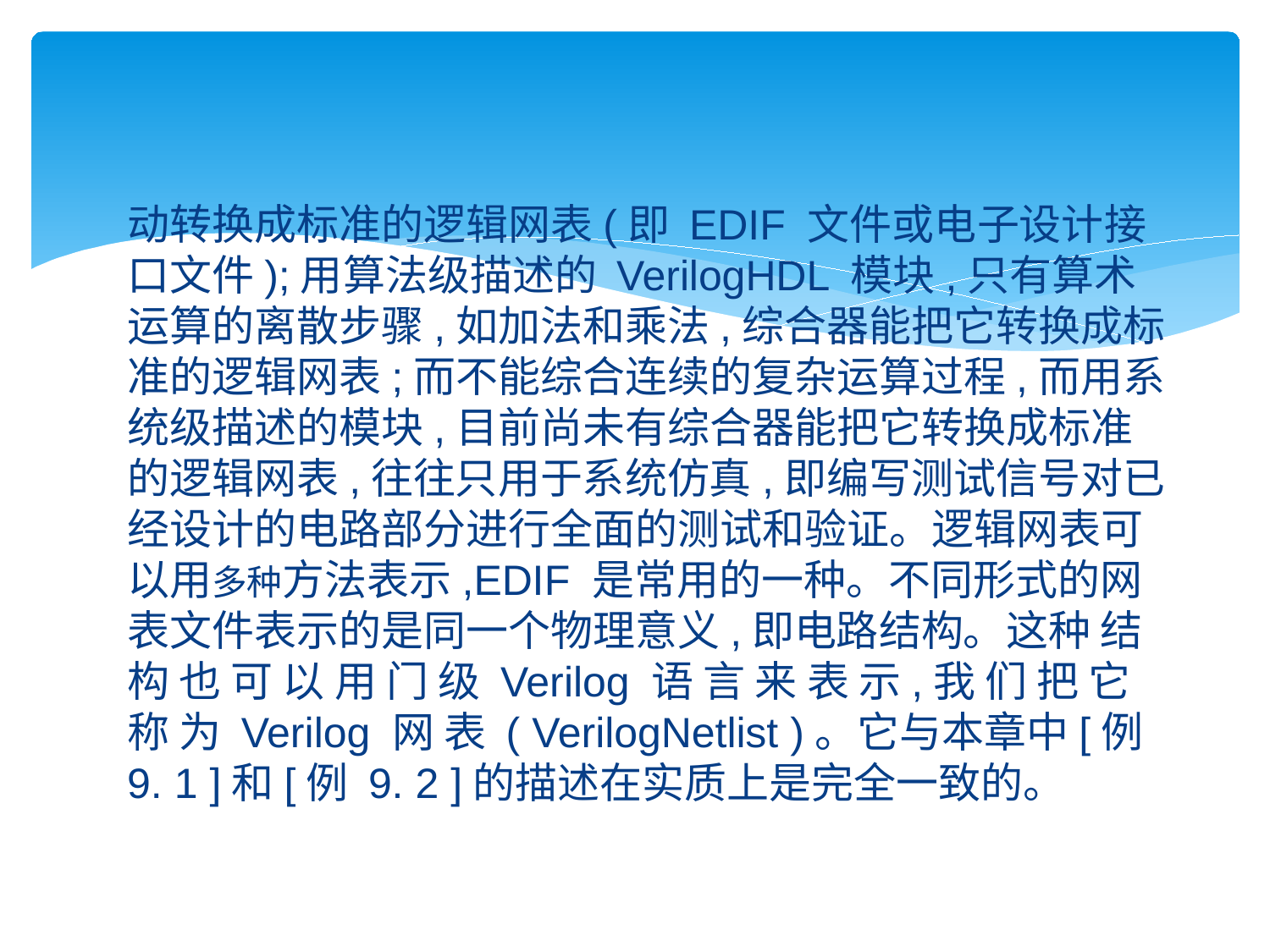

#
动转换成标准的逻辑网表(即 EDIF 文件或电子设计接口文件);用算法级描述的 VerilogHDL 模块,只有算术运算的离散步骤,如加法和乘法,综合器能把它转换成标准的逻辑网表;而不能综合连续的复杂运算过程,而用系统级描述的模块,目前尚未有综合器能把它转换成标准的逻辑网表,往往只用于系统仿真,即编写测试信号对已经设计的电路部分进行全面的测试和验证。逻辑网表可以用多种方法表示,EDIF 是常用的一种。不同形式的网表文件表示的是同一个物理意义,即电路结构。这种 结 构 也 可 以 用 门 级 Verilog 语 言 来 表 示,我 们 把 它 称 为 Verilog 网 表 ( VerilogNetlist )。它与本章中[例 9. 1 ]和[例 9. 2 ]的描述在实质上是完全一致的。